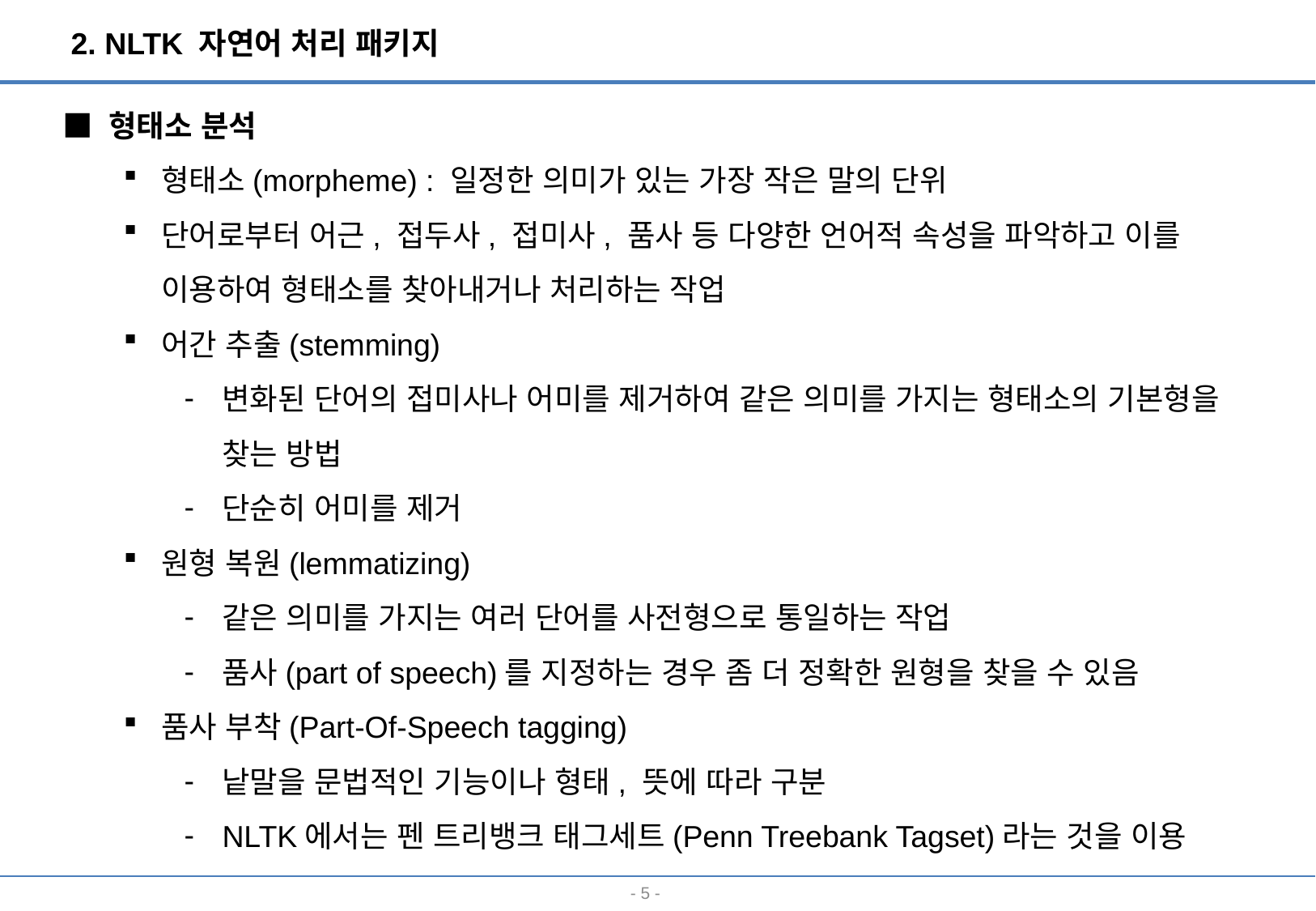

2. NLTK 자연어 처리 패키지
■ 형태소 분석
형태소(morpheme) : 일정한 의미가 있는 가장 작은 말의 단위
단어로부터 어근, 접두사, 접미사, 품사 등 다양한 언어적 속성을 파악하고 이를 이용하여 형태소를 찾아내거나 처리하는 작업
어간 추출(stemming)
변화된 단어의 접미사나 어미를 제거하여 같은 의미를 가지는 형태소의 기본형을 찾는 방법
단순히 어미를 제거
원형 복원(lemmatizing)
같은 의미를 가지는 여러 단어를 사전형으로 통일하는 작업
품사(part of speech)를 지정하는 경우 좀 더 정확한 원형을 찾을 수 있음
품사 부착(Part-Of-Speech tagging)
낱말을 문법적인 기능이나 형태, 뜻에 따라 구분
NLTK에서는 펜 트리뱅크 태그세트(Penn Treebank Tagset)라는 것을 이용
- 5 -